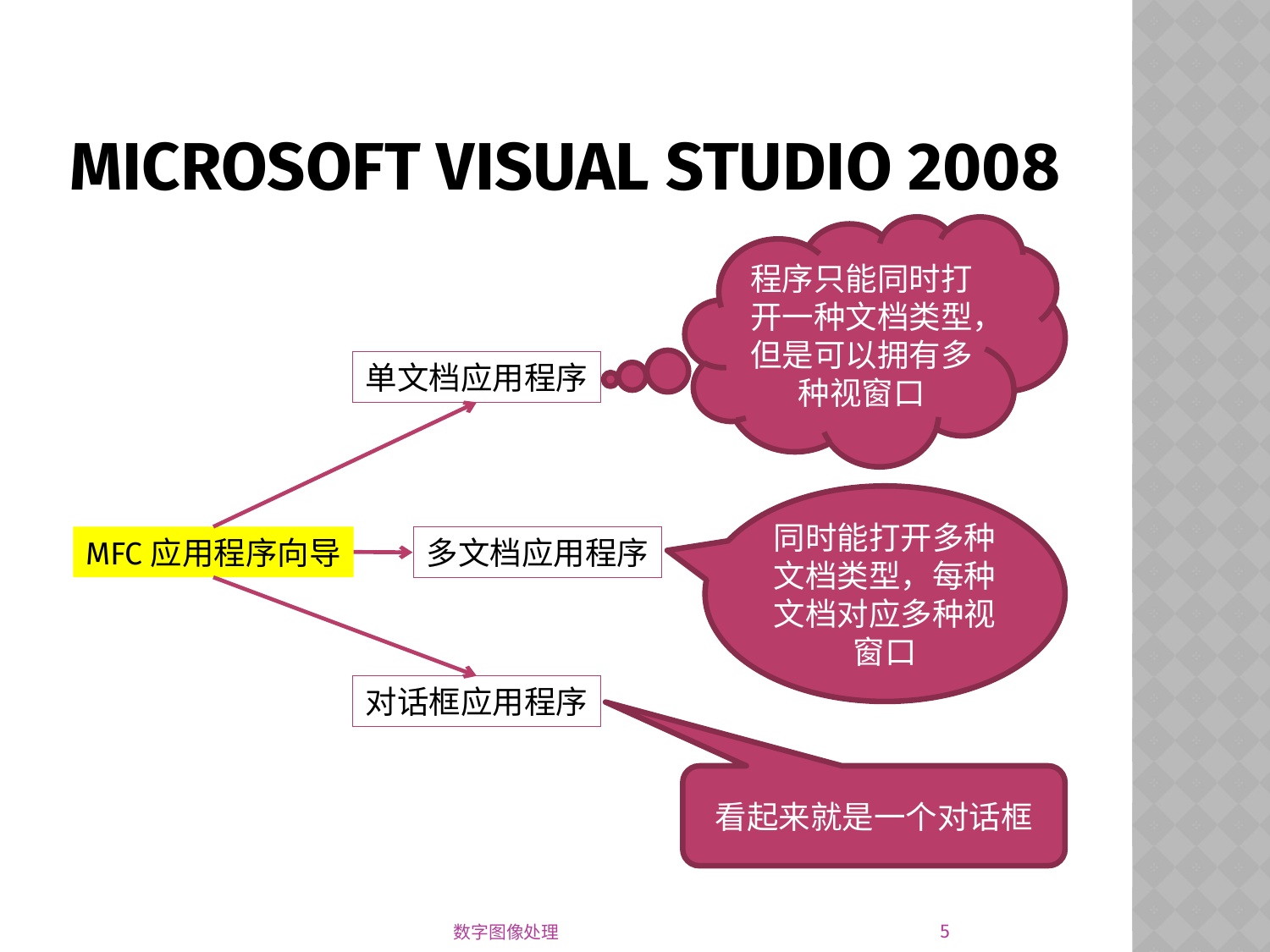

# Microsoft Visual Studio 2008
程序只能同时打开一种文档类型，但是可以拥有多种视窗口

单文档应用程序
同时能打开多种文档类型，每种文档对应多种视窗口
MFC应用程序向导
多文档应用程序
对话框应用程序
看起来就是一个对话框
5
数字图像处理